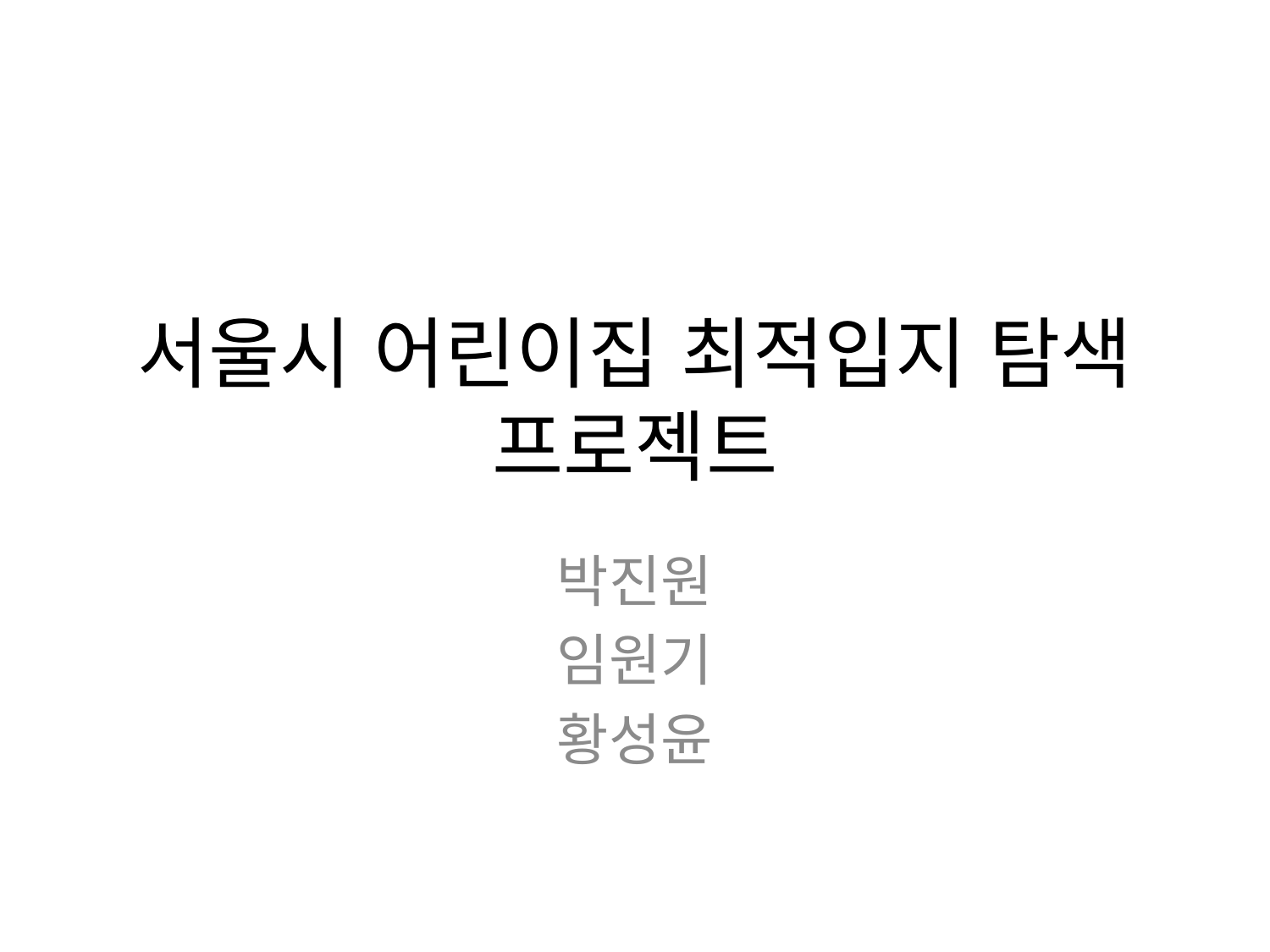

# 서울시 어린이집 최적입지 탐색 프로젝트
박진원
임원기
황성윤